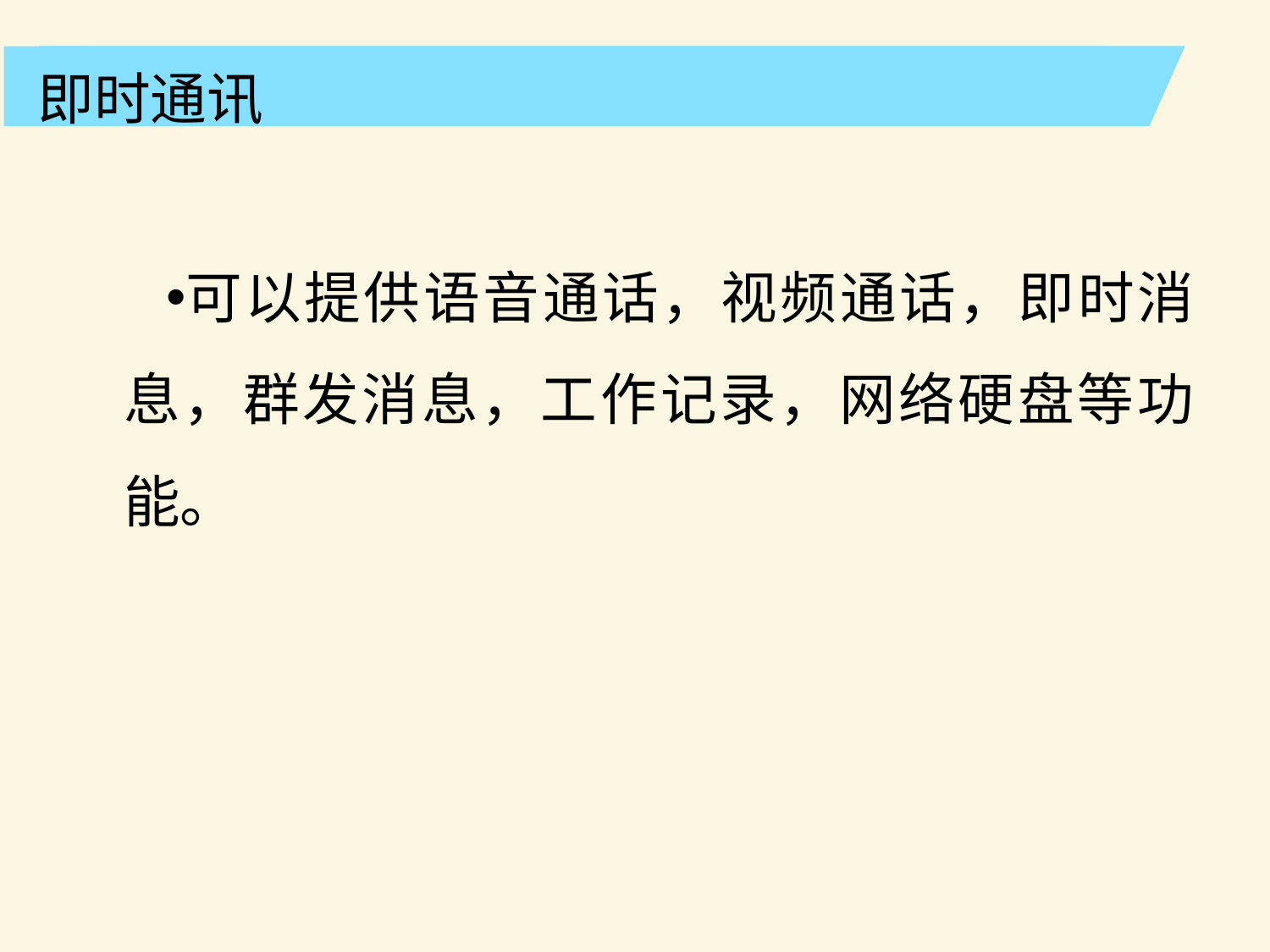

即时通讯
可以提供语音通话，视频通话，即时消息，群发消息，工作记录，网络硬盘等功能。